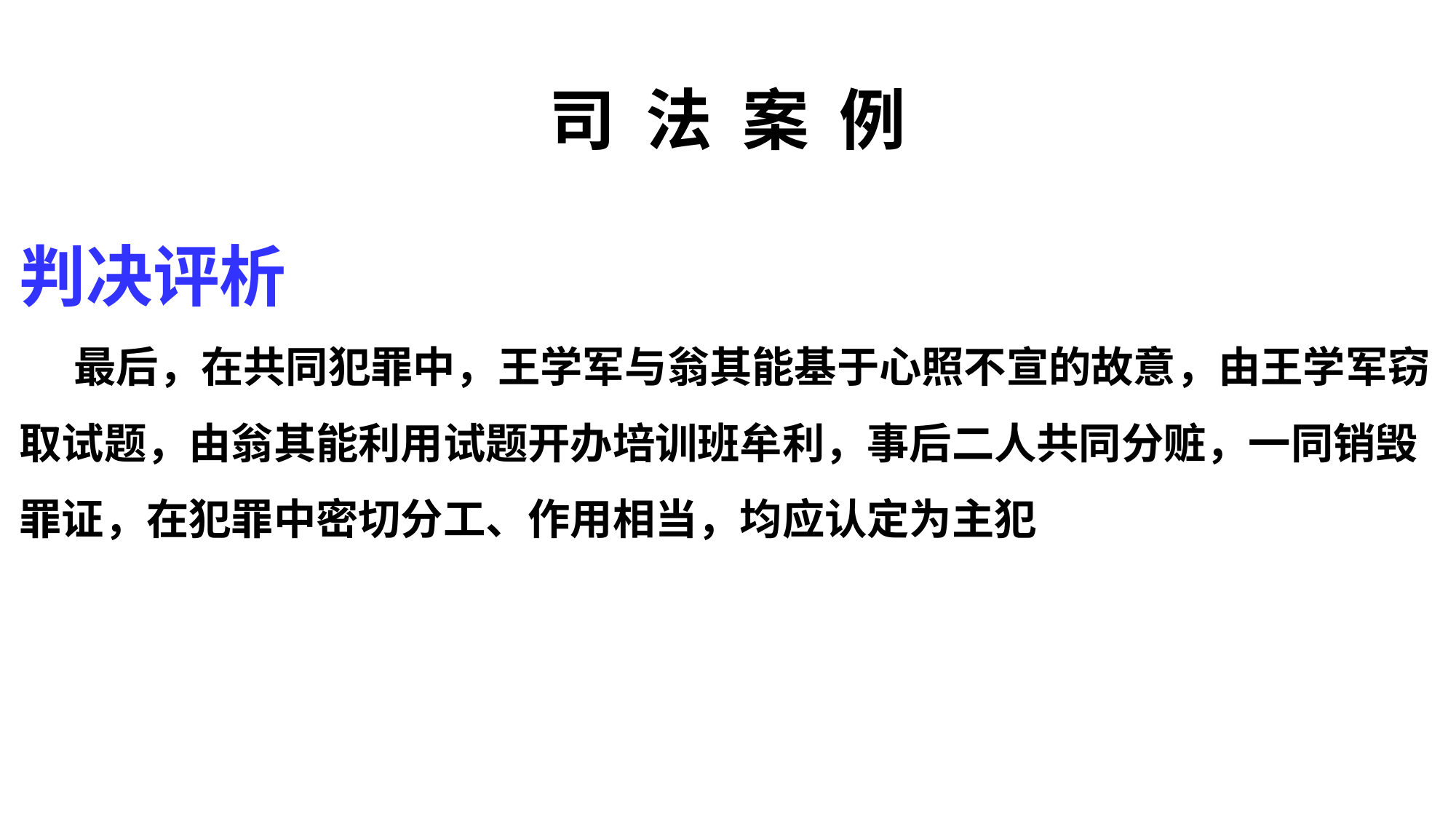

# 司  法  案  例
判决评析
最后，在共同犯罪中，王学军与翁其能基于心照不宣的故意，由王学军窃取试题，由翁其能利用试题开办培训班牟利，事后二人共同分赃，一同销毁罪证，在犯罪中密切分工、作用相当，均应认定为主犯